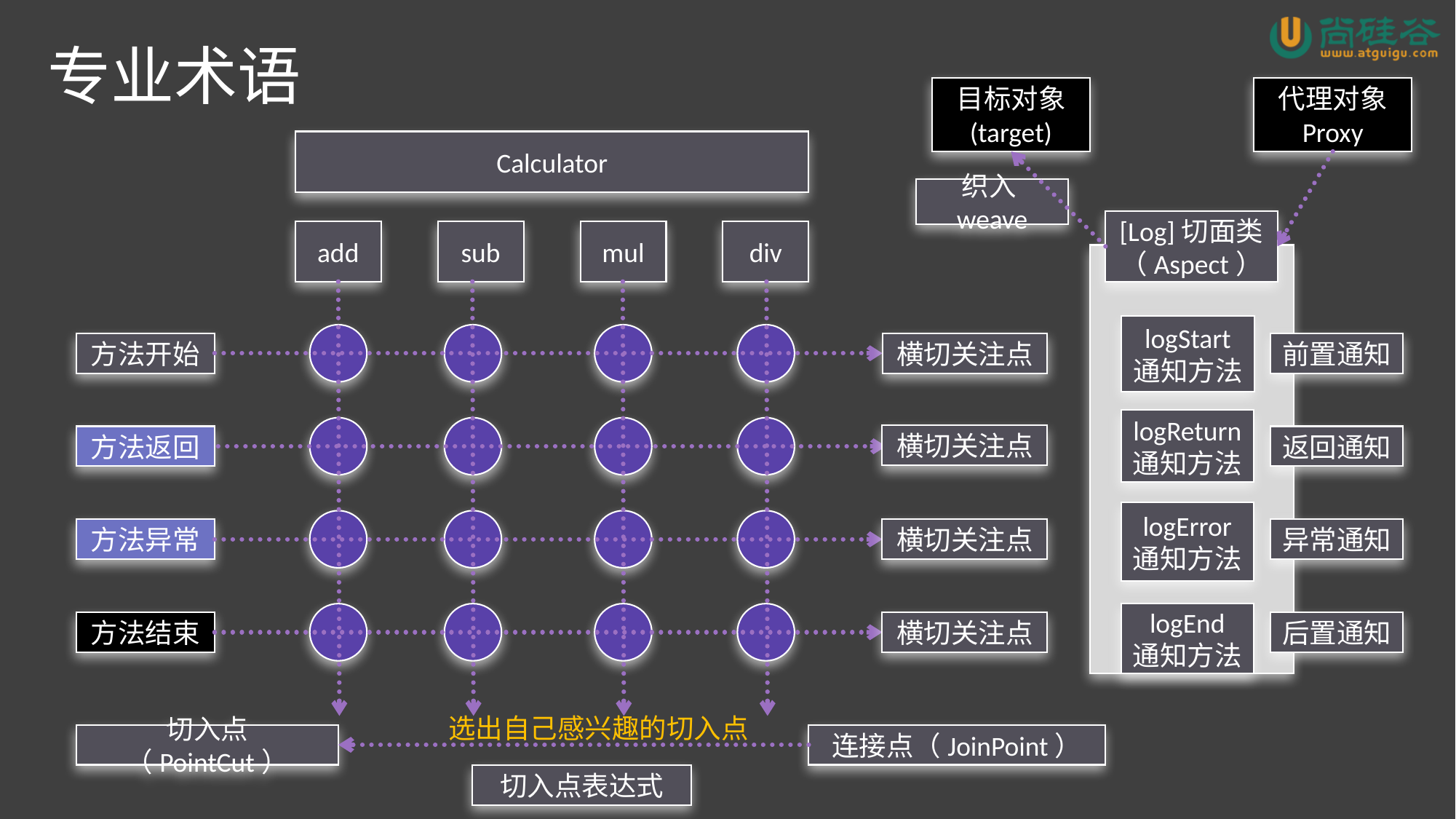

# 专业术语
目标对象
(target)
代理对象
Proxy
Calculator
织入weave
[Log]切面类（Aspect）
add
sub
mul
div

logStart
通知方法

方法开始
横切关注点
前置通知
logReturn
通知方法

横切关注点
方法返回
返回通知
logError
通知方法

方法异常
横切关注点
异常通知
logEnd
通知方法

方法结束
横切关注点
后置通知
选出自己感兴趣的切入点
切入点（PointCut）
连接点（JoinPoint）
切入点表达式